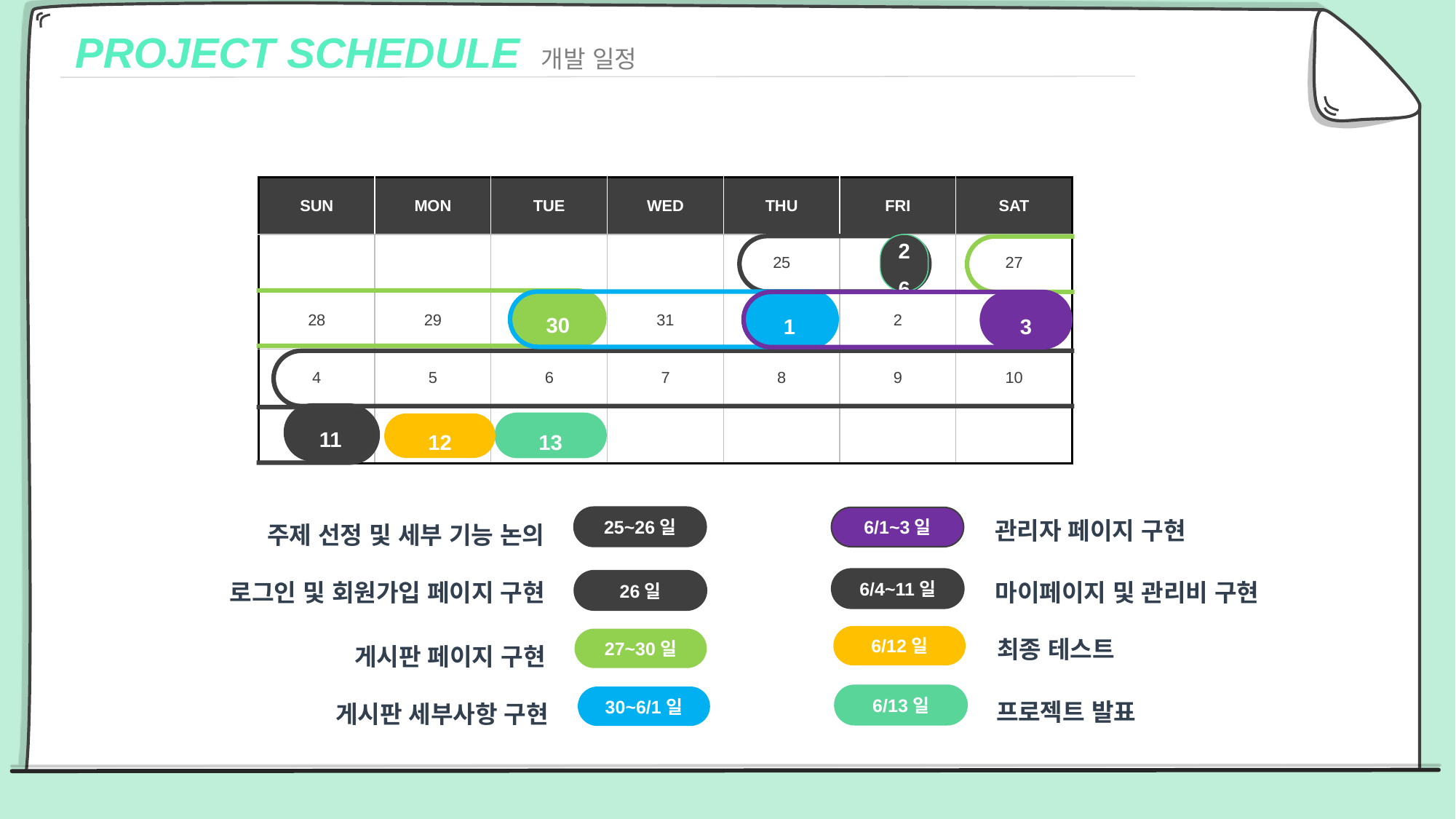

PROJECT SCHEDULE 개발 일정

| SUN | MON | TUE | WED | THU | FRI | SAT |
| --- | --- | --- | --- | --- | --- | --- |
|  |  |  |  | 25 |  | 27 |
| 28 | 29 | 30 | 31 | 1 | 2 | 3 |
| 4 | 5 | 6 | 7 | 8 | 9 | 10 |
| 11 | 12 |  |  |  |  |  |

26

30

1
3

11
13
12
관리자 페이지 구현
주제 선정 및 세부 기능 논의
25~26일
6/1~3일
마이페이지 및 관리비 구현
로그인 및 회원가입 페이지 구현
6/4~11일
26일
최종 테스트
게시판 페이지 구현
6/12일
27~30일
프로젝트 발표
게시판 세부사항 구현
6/13일
30~6/1일